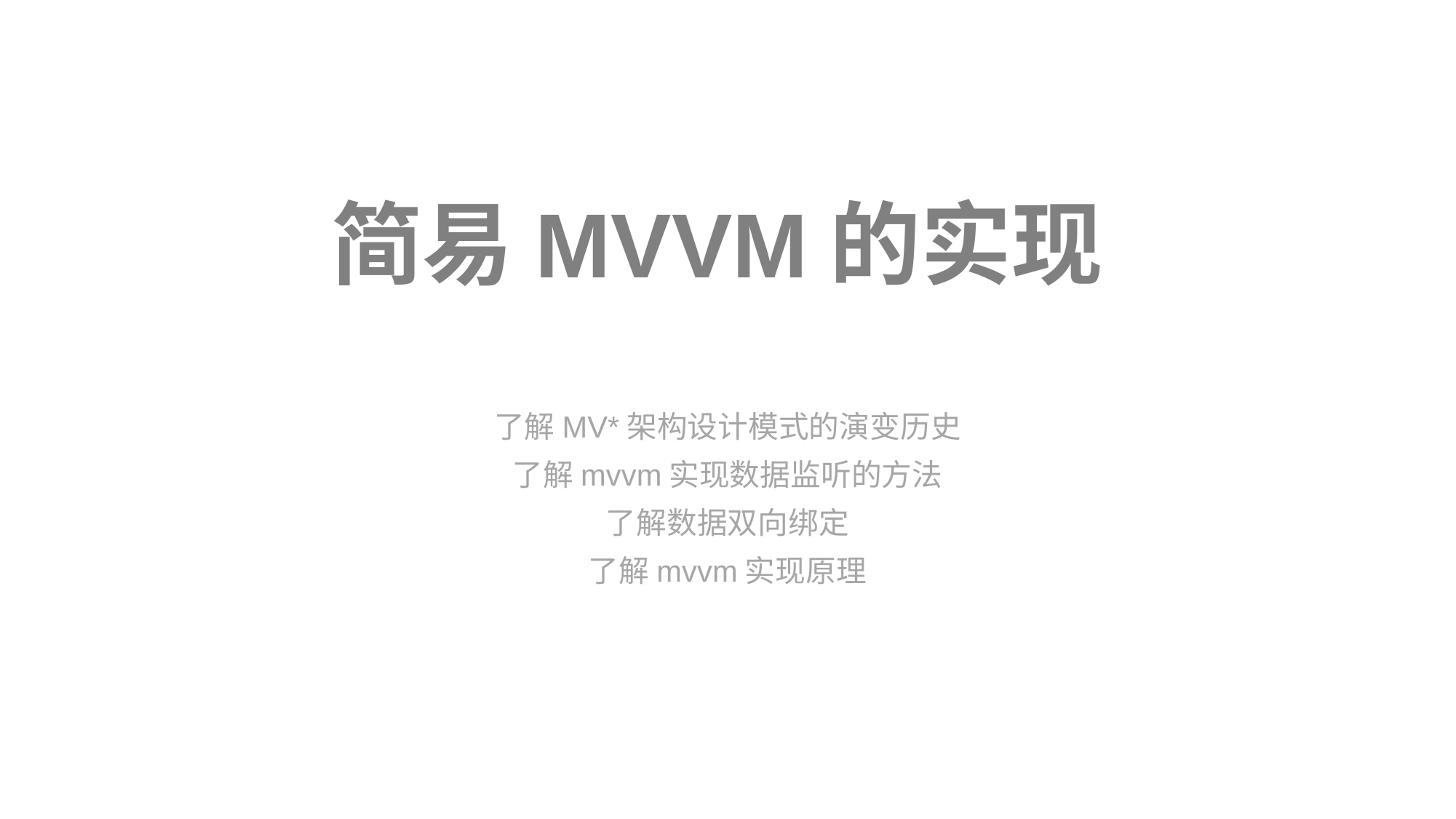

# 简易MVVM的实现
了解MV*架构设计模式的演变历史
了解mvvm实现数据监听的方法
了解数据双向绑定
了解mvvm实现原理